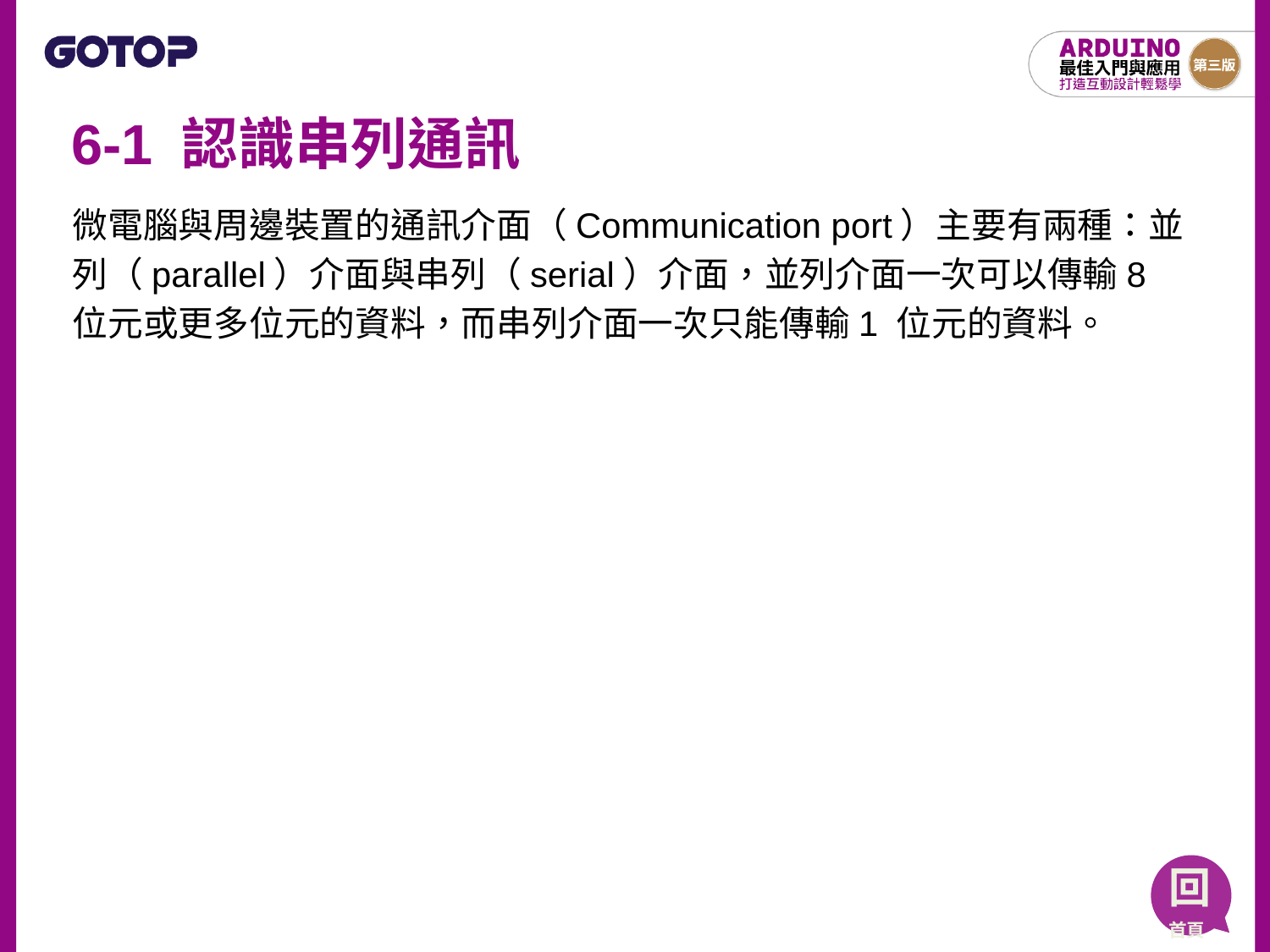

# 6-1 認識串列通訊
微電腦與周邊裝置的通訊介面（Communication port）主要有兩種：並列（parallel）介面與串列（serial）介面，並列介面一次可以傳輸8 位元或更多位元的資料，而串列介面一次只能傳輸1 位元的資料。